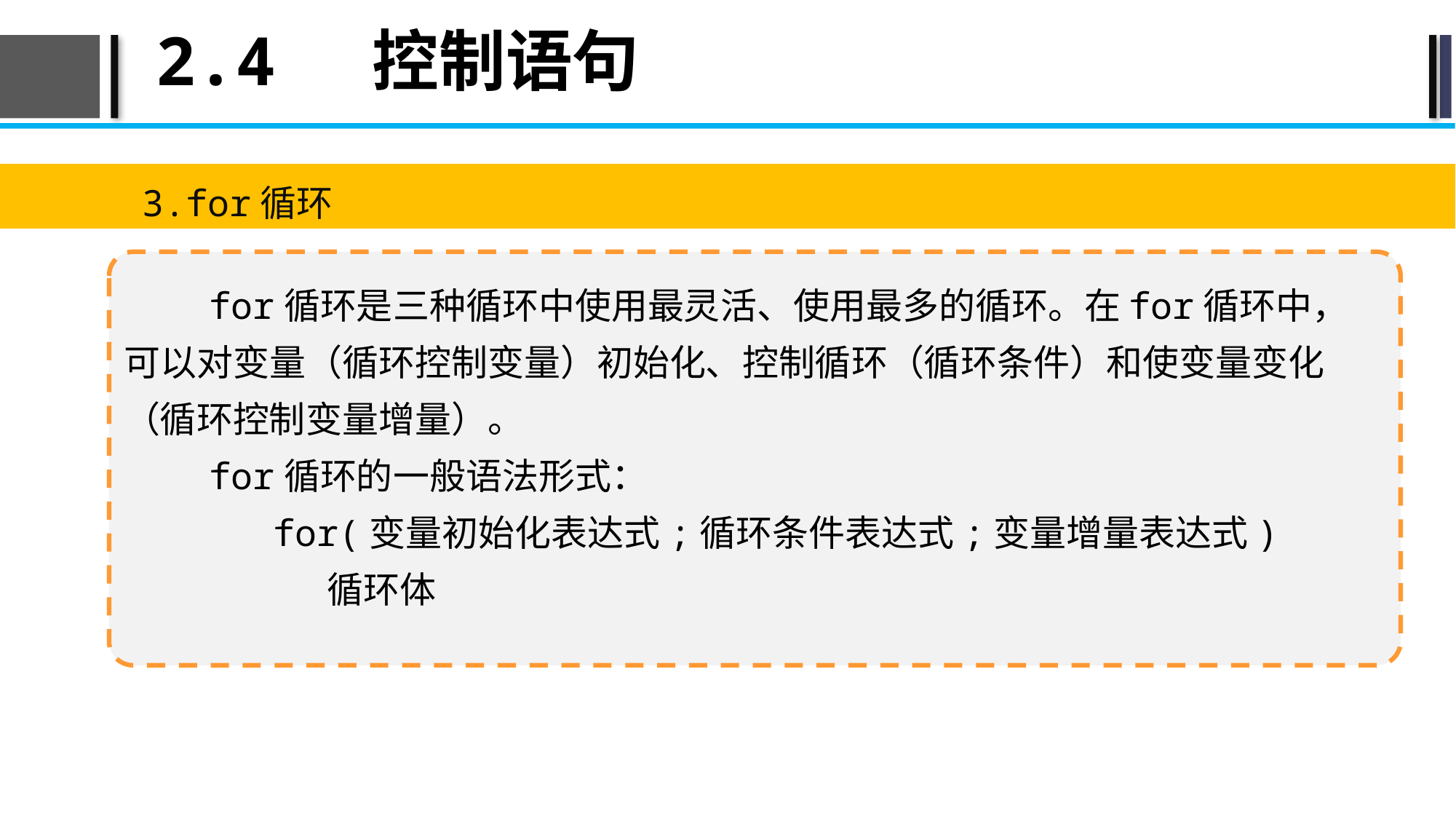

# 2.4  控制语句

3.for循环

for循环是三种循环中使用最灵活、使用最多的循环。在for循环中，可以对变量（循环控制变量）初始化、控制循环（循环条件）和使变量变化（循环控制变量增量）。
for循环的一般语法形式：
for(变量初始化表达式;循环条件表达式;变量增量表达式)
循环体